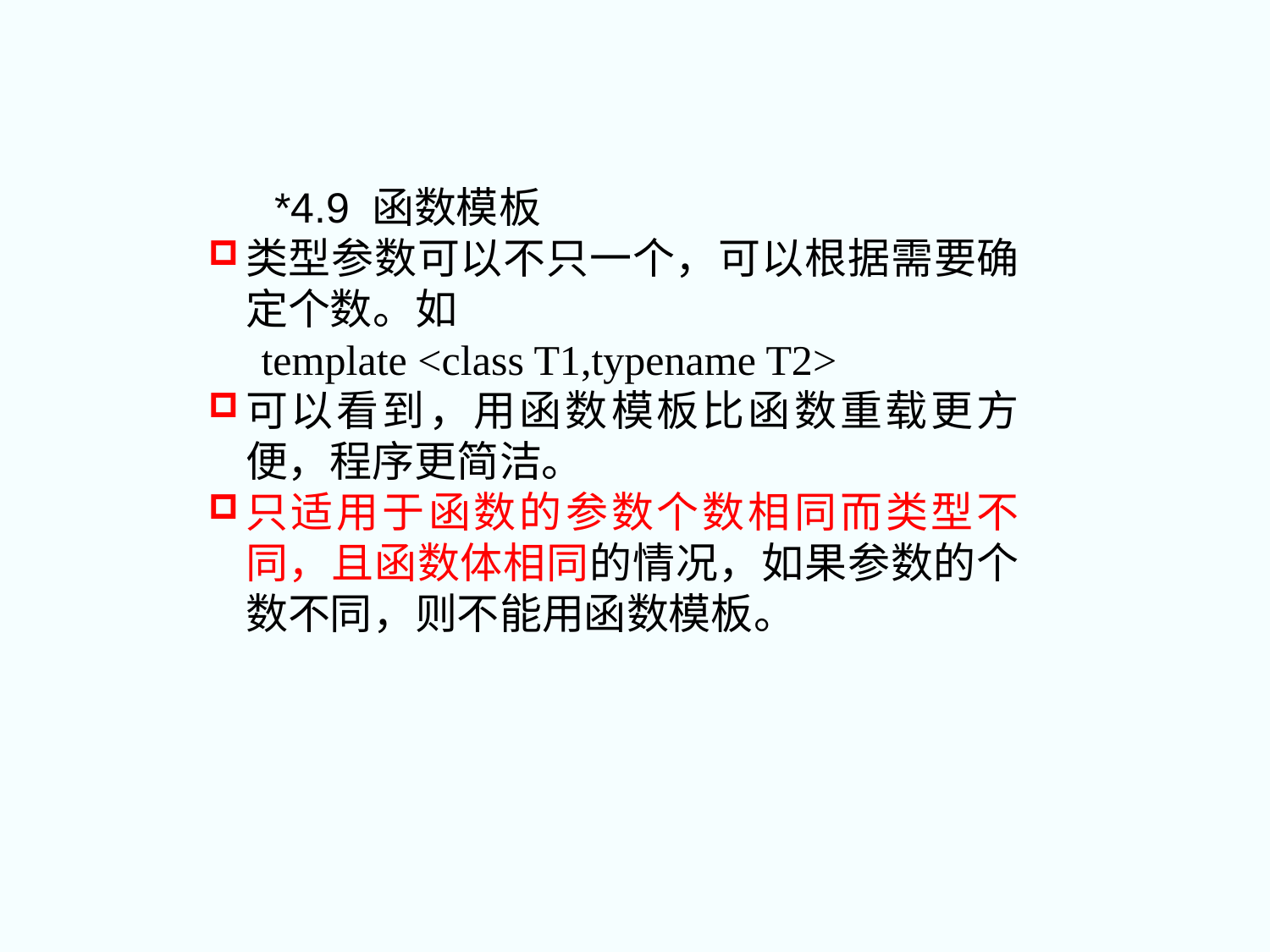

*4.9 函数模板

类型参数可以不只一个，可以根据需要确定个数。如
     template <class T1,typename T2>
可以看到，用函数模板比函数重载更方便，程序更简洁。
只适用于函数的参数个数相同而类型不同，且函数体相同的情况，如果参数的个数不同，则不能用函数模板。